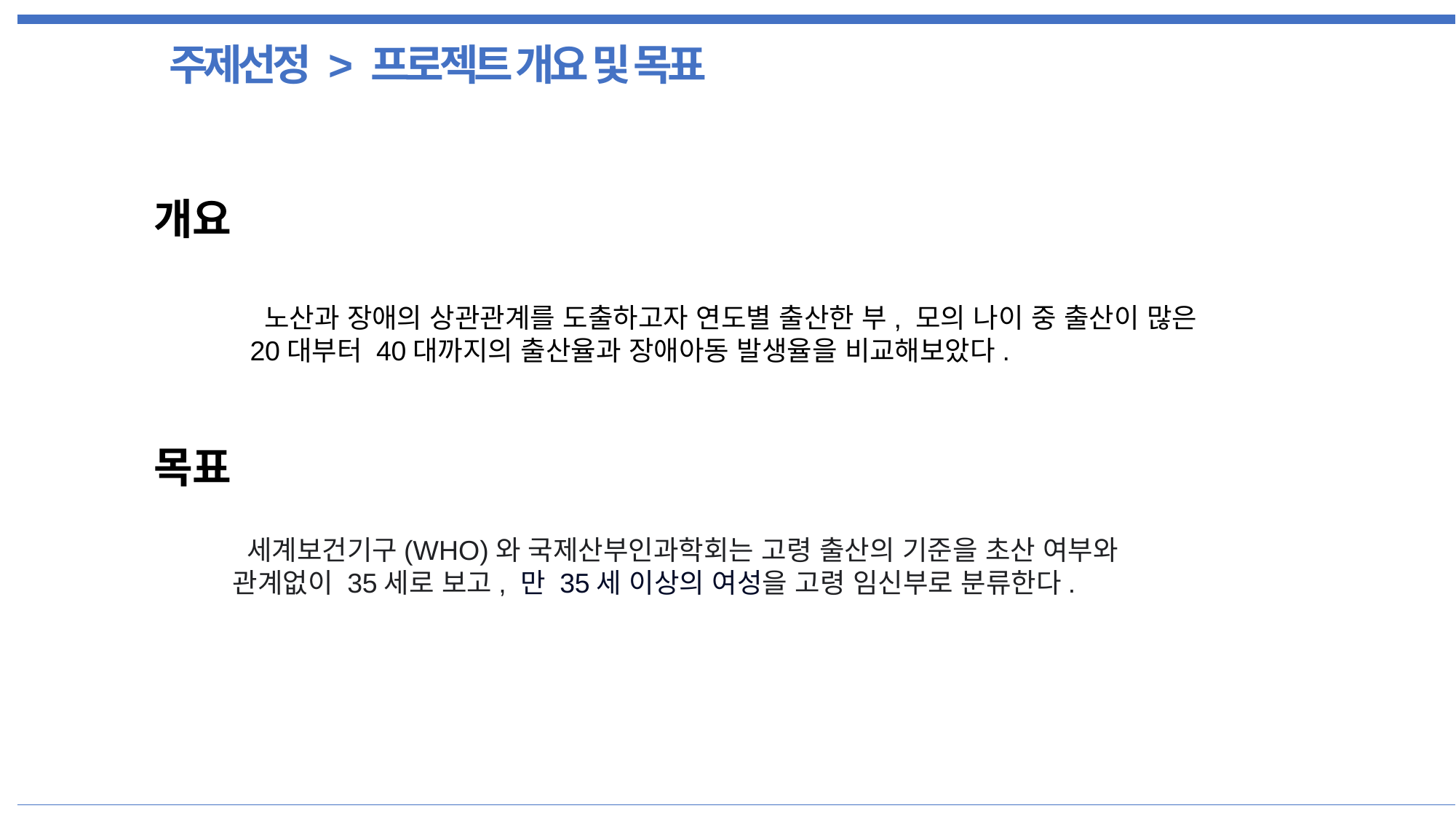

주제선정 > 프로젝트 개요 및 목표
개요
 노산과 장애의 상관관계를 도출하고자 연도별 출산한 부, 모의 나이 중 출산이 많은
20대부터 40대까지의 출산율과 장애아동 발생율을 비교해보았다.
목표
 세계보건기구(WHO)와 국제산부인과학회는 고령 출산의 기준을 초산 여부와 관계없이 35세로 보고, 만 35세 이상의 여성을 고령 임신부로 분류한다.